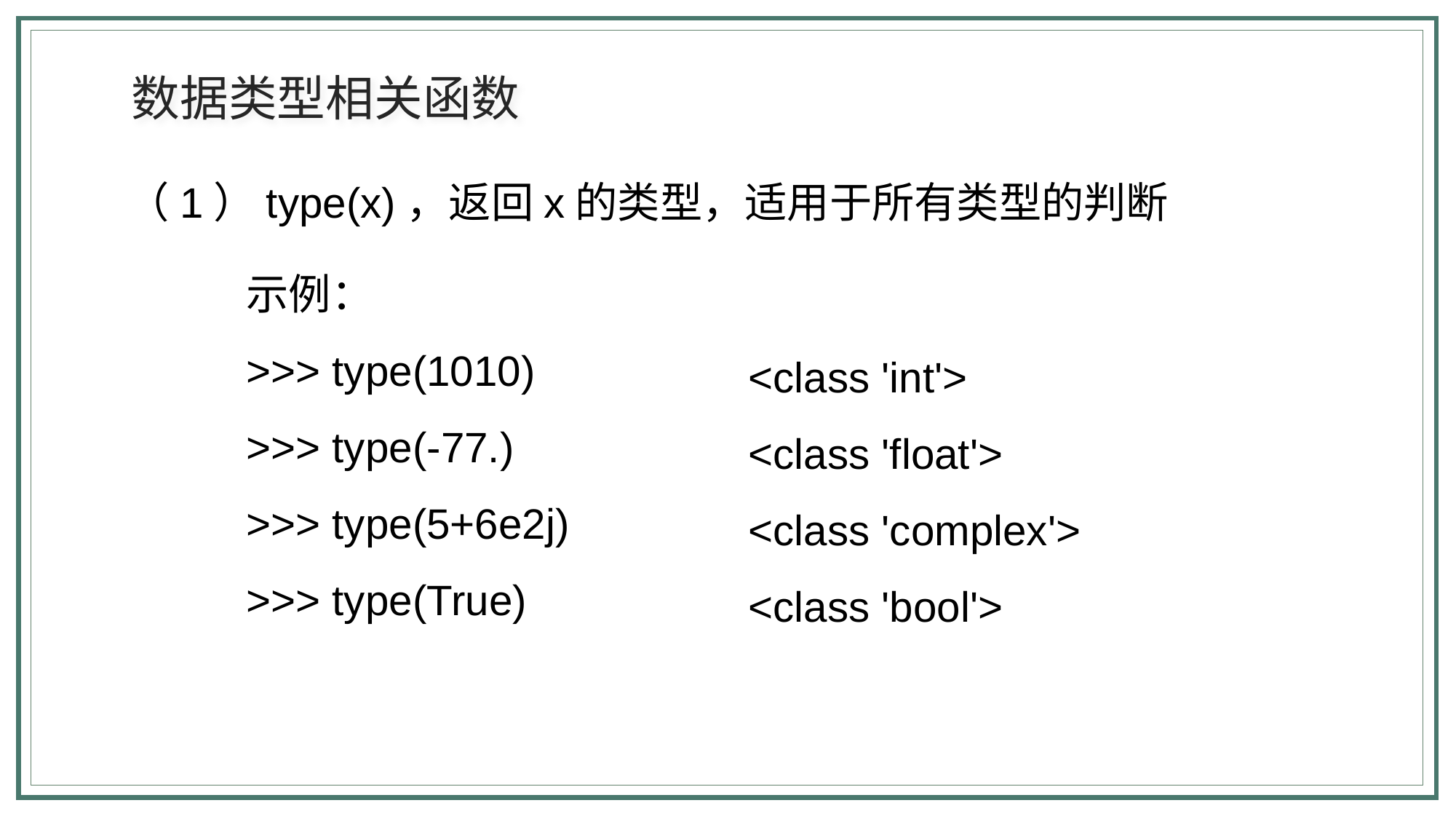

数据类型相关函数
（1）type(x)，返回x的类型，适用于所有类型的判断
示例：
>>> type(1010)
>>> type(-77.)
>>> type(5+6e2j)
>>> type(True)
<class 'int'>
<class 'float'>
<class 'complex'>
<class 'bool'>